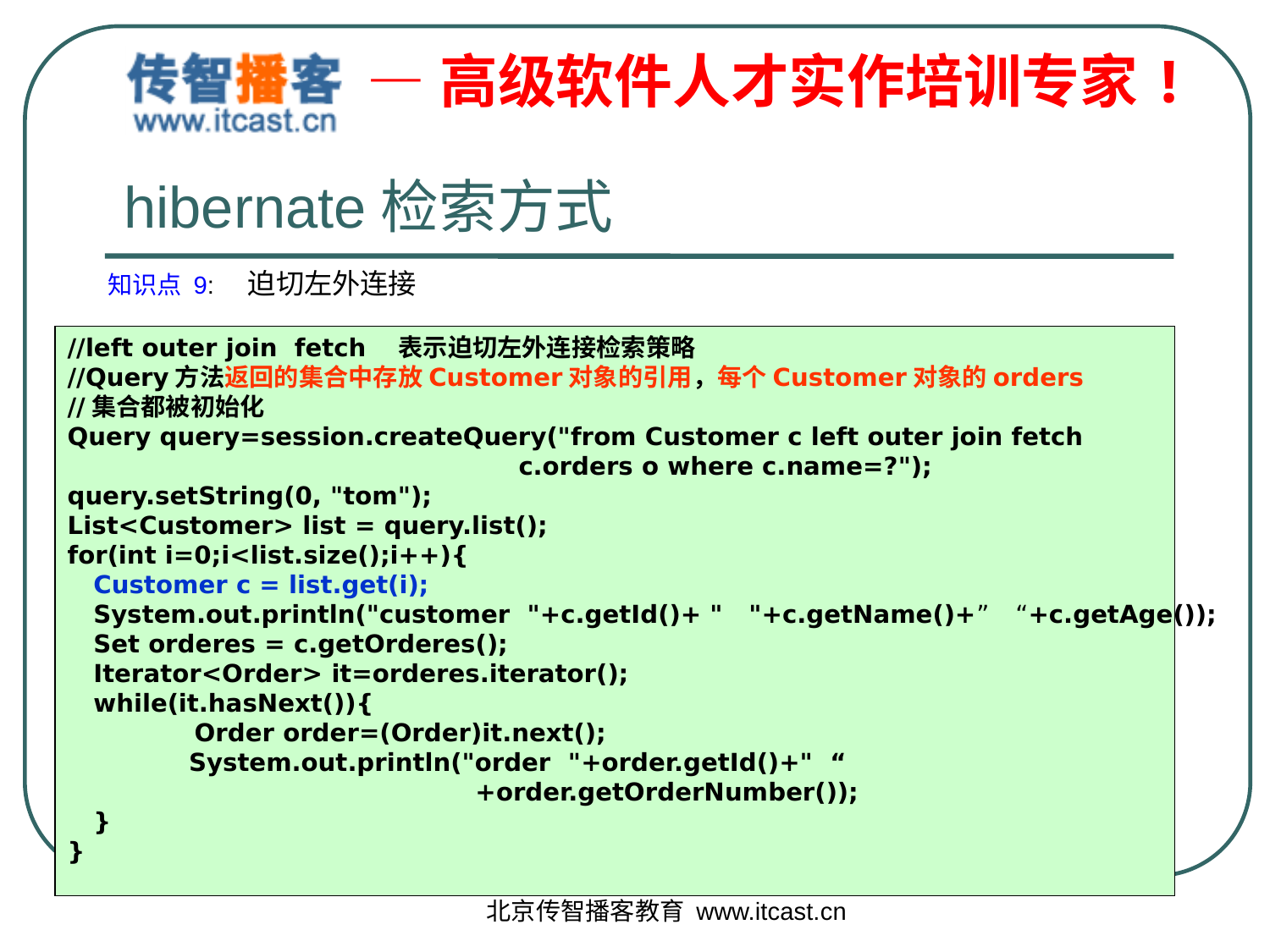

# hibernate检索方式
知识点 9:    迫切左外连接
//left outer join  fetch   表示迫切左外连接检索策略
//Query方法返回的集合中存放Customer对象的引用，每个Customer对象的orders
//集合都被初始化
Query query=session.createQuery("from Customer c left outer join fetch
                                                    c.orders o where c.name=?");
query.setString(0, "tom");
List<Customer> list = query.list();
for(int i=0;i<list.size();i++){
   Customer c = list.get(i);
   System.out.println("customer  "+c.getId()+ "   "+c.getName()+”   “+c.getAge());
   Set orderes = c.getOrderes();
   Iterator<Order> it=orderes.iterator();
   while(it.hasNext()){
	Order order=(Order)it.next();
              System.out.println("order  "+order.getId()+"  “
                                               +order.getOrderNumber());
   }
}
北京传智播客教育 www.itcast.cn